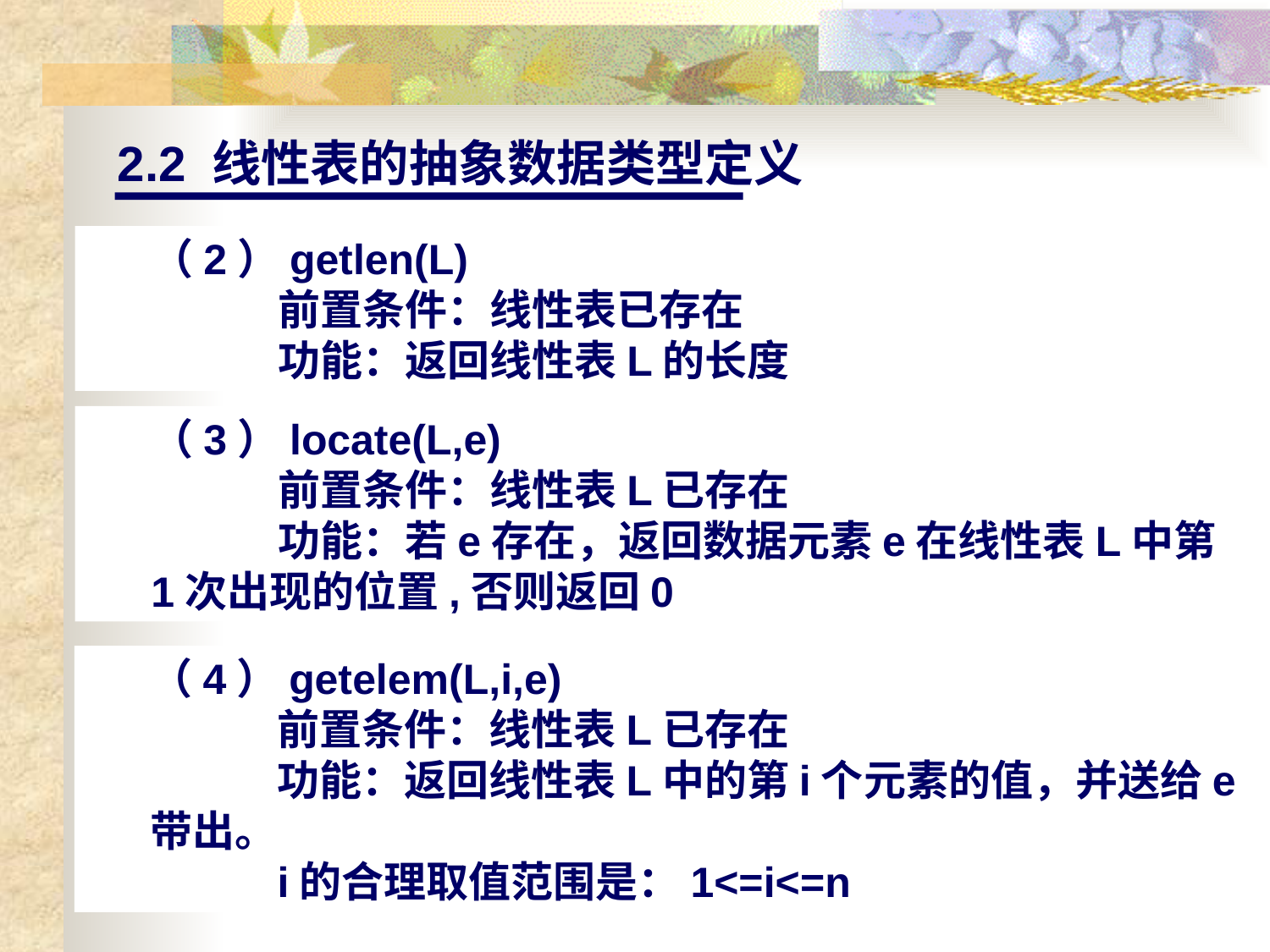

2.2 线性表的抽象数据类型定义

（2）getlen(L)
	前置条件：线性表已存在
	功能：返回线性表L的长度
（3）locate(L,e)
	前置条件：线性表L已存在
	功能：若e存在，返回数据元素e在线性表L中第1次出现的位置,否则返回0
（4）getelem(L,i,e)
	前置条件：线性表L已存在
	功能：返回线性表L中的第i个元素的值，并送给e带出。
	i的合理取值范围是：1<=i<=n
10